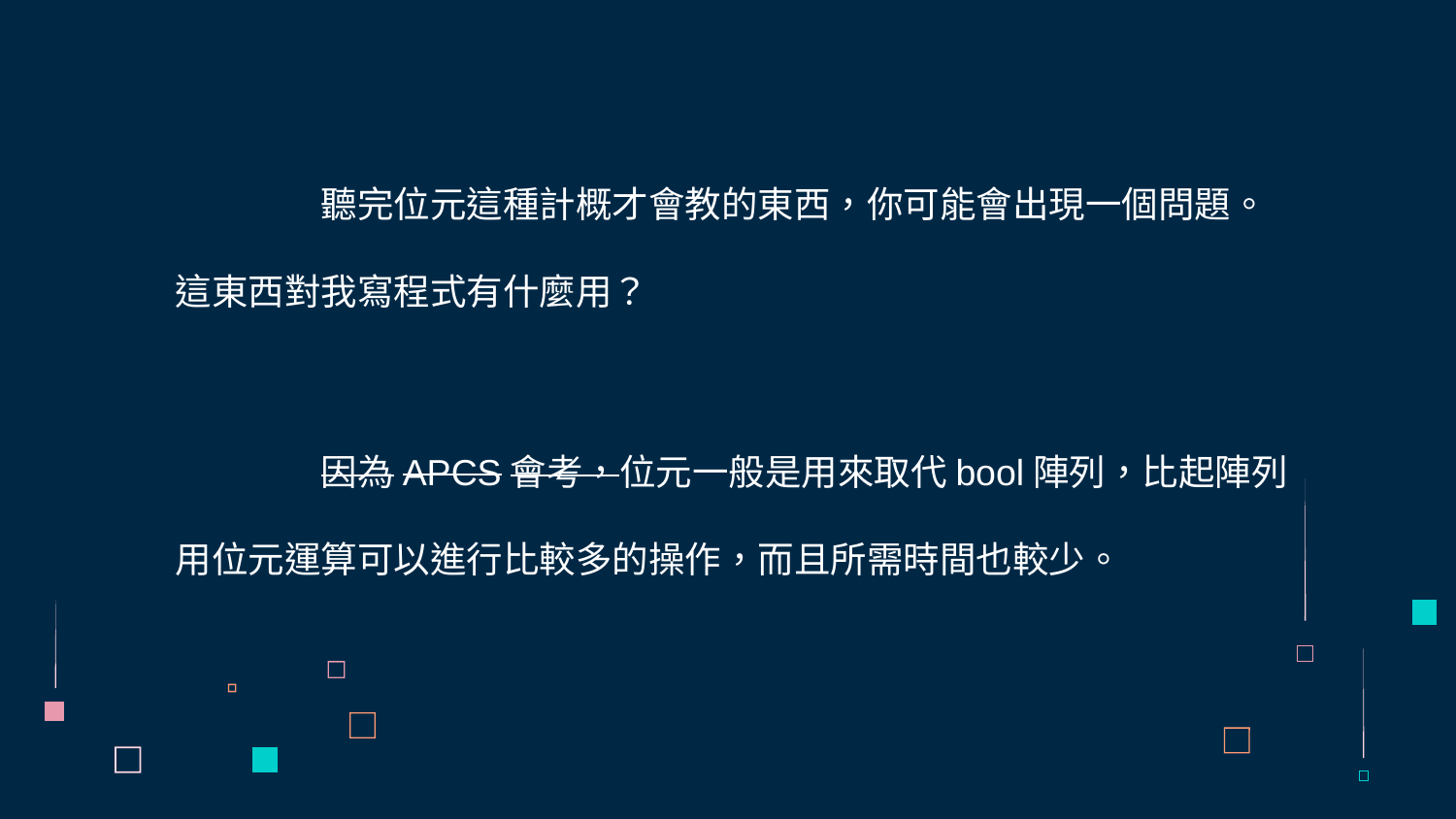

聽完位元這種計概才會教的東西，你可能會出現一個問題。這東西對我寫程式有什麼用？
	因為APCS會考，位元一般是用來取代bool陣列，比起陣列用位元運算可以進行比較多的操作，而且所需時間也較少。